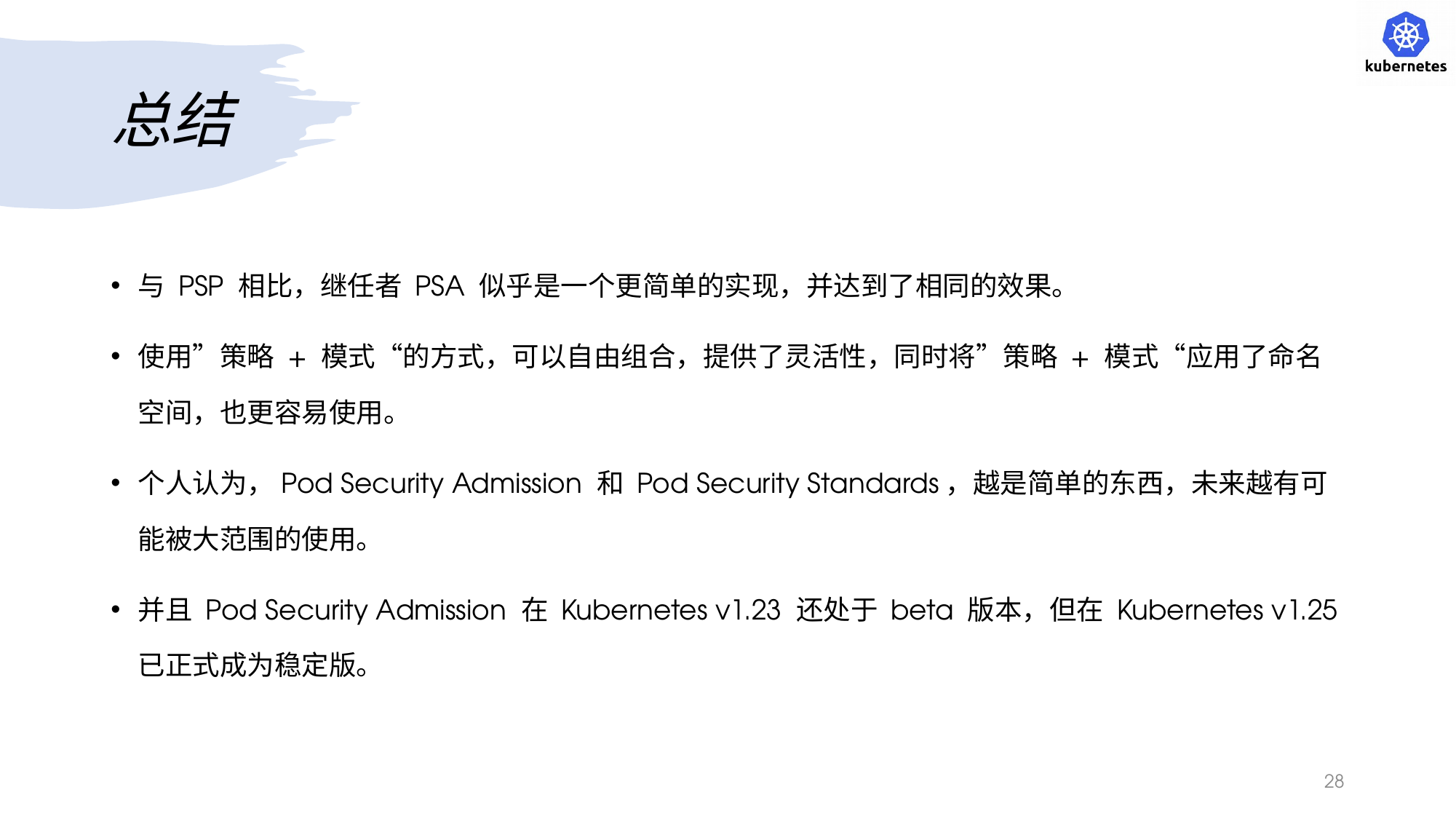

# 总结
与 PSP 相比，继任者 PSA 似乎是一个更简单的实现，并达到了相同的效果。
使用”策略 + 模式“的方式，可以自由组合，提供了灵活性，同时将”策略 + 模式“应用了命名空间，也更容易使用。
个人认为，Pod Security Admission 和 Pod Security Standards，越是简单的东西，未来越有可能被大范围的使用。
并且 Pod Security Admission 在 Kubernetes v1.23 还处于 beta 版本，但在 Kubernetes v1.25 已正式成为稳定版。
28